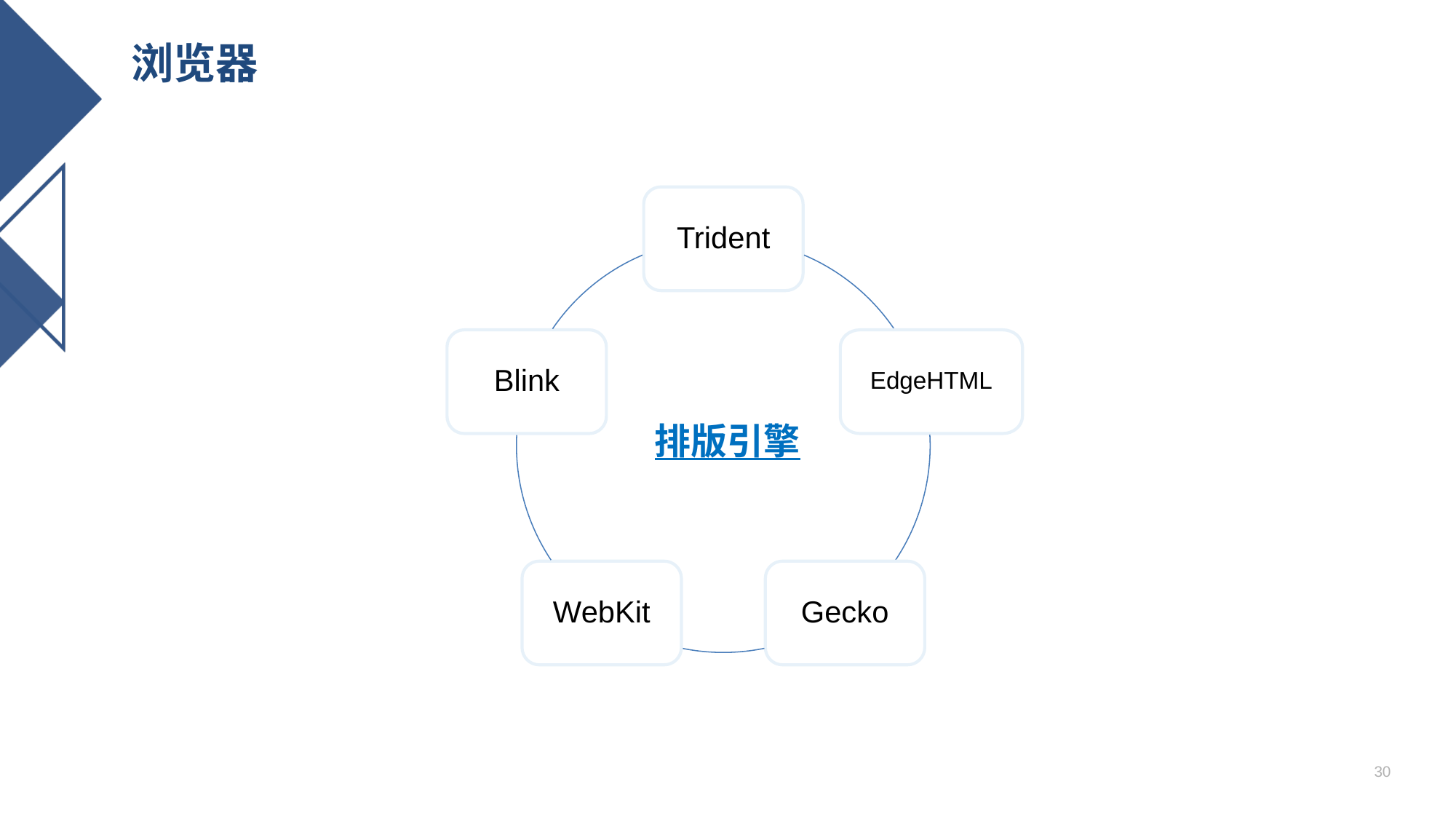

# 浏览器
Trident

Blink
EdgeHTML
WebKit
Gecko
排版引擎
30